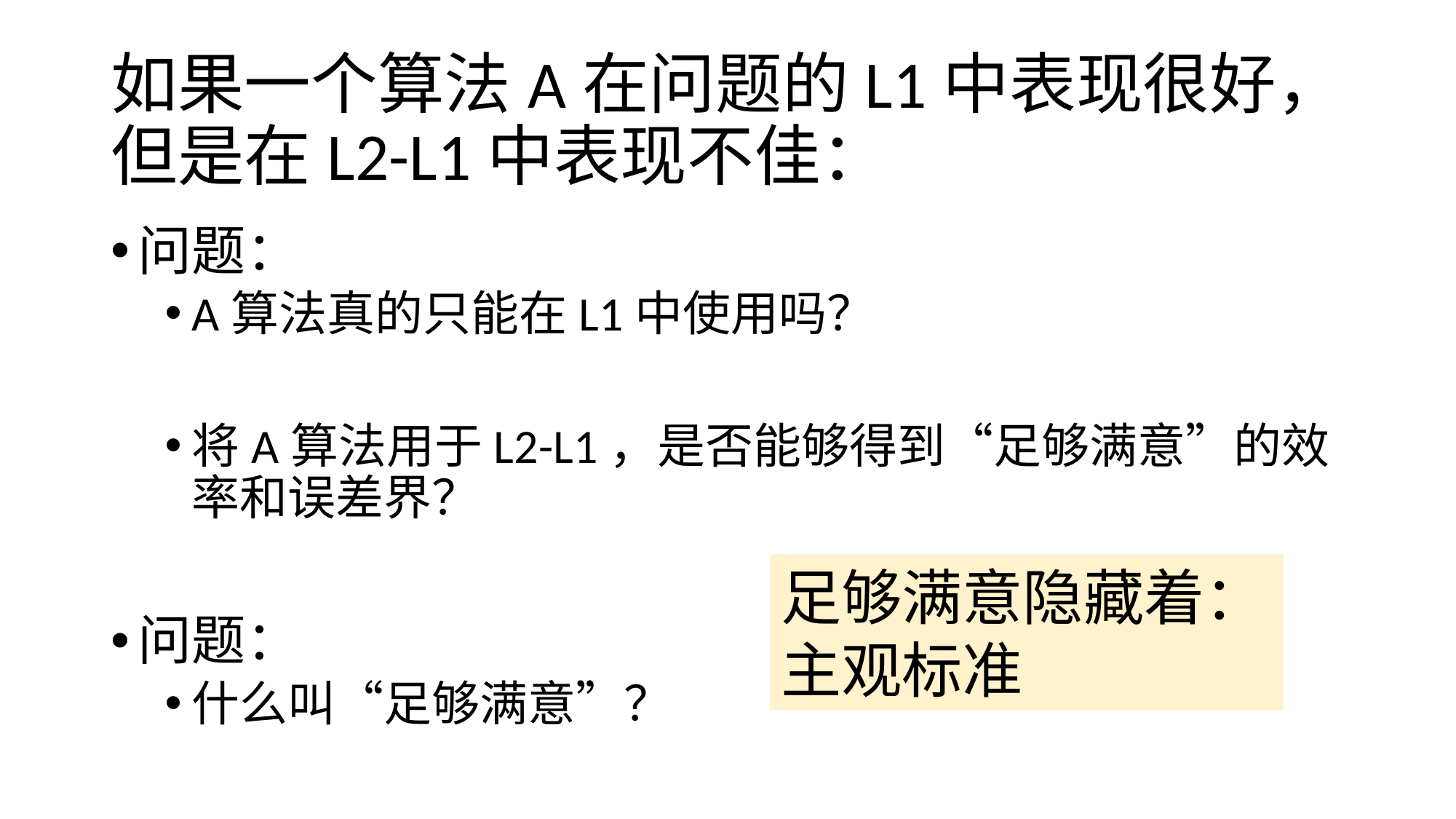

# 如果一个算法A在问题的L1中表现很好，但是在L2-L1中表现不佳：
问题：
A算法真的只能在L1中使用吗？

将A算法用于L2-L1，是否能够得到“足够满意”的效率和误差界？

问题：
什么叫“足够满意”？
足够满意隐藏着：主观标准